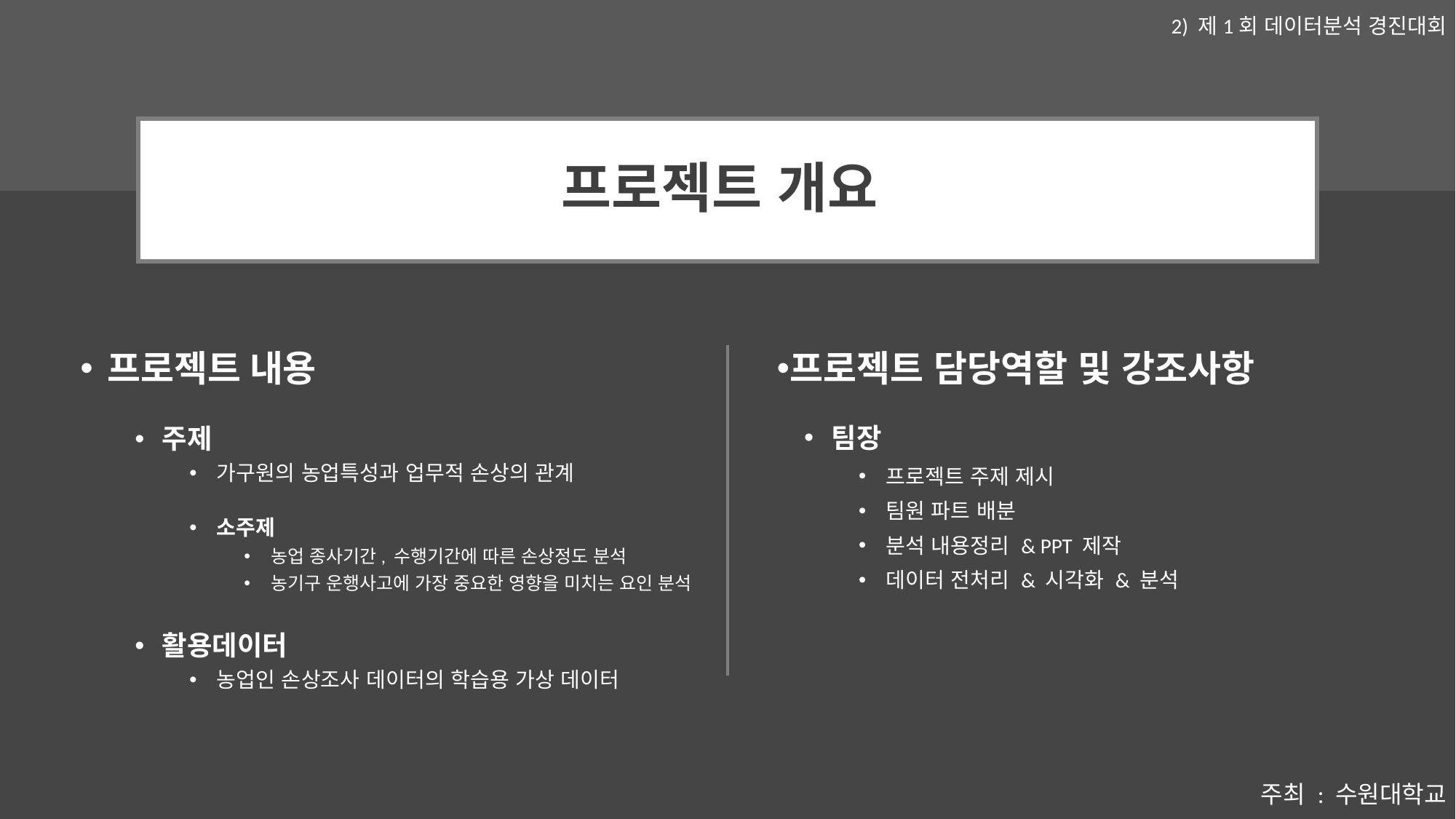

2) 제1회 데이터분석 경진대회

# 프로젝트 개요
프로젝트 내용

주제
가구원의 농업특성과 업무적 손상의 관계

소주제
농업 종사기간, 수행기간에 따른 손상정도 분석
농기구 운행사고에 가장 중요한 영향을 미치는 요인 분석

활용데이터
농업인 손상조사 데이터의 학습용 가상 데이터
프로젝트 담당역할 및 강조사항

팀장
프로젝트 주제 제시
팀원 파트 배분
분석 내용정리 & PPT 제작
데이터 전처리 & 시각화 & 분석

주최 : 수원대학교